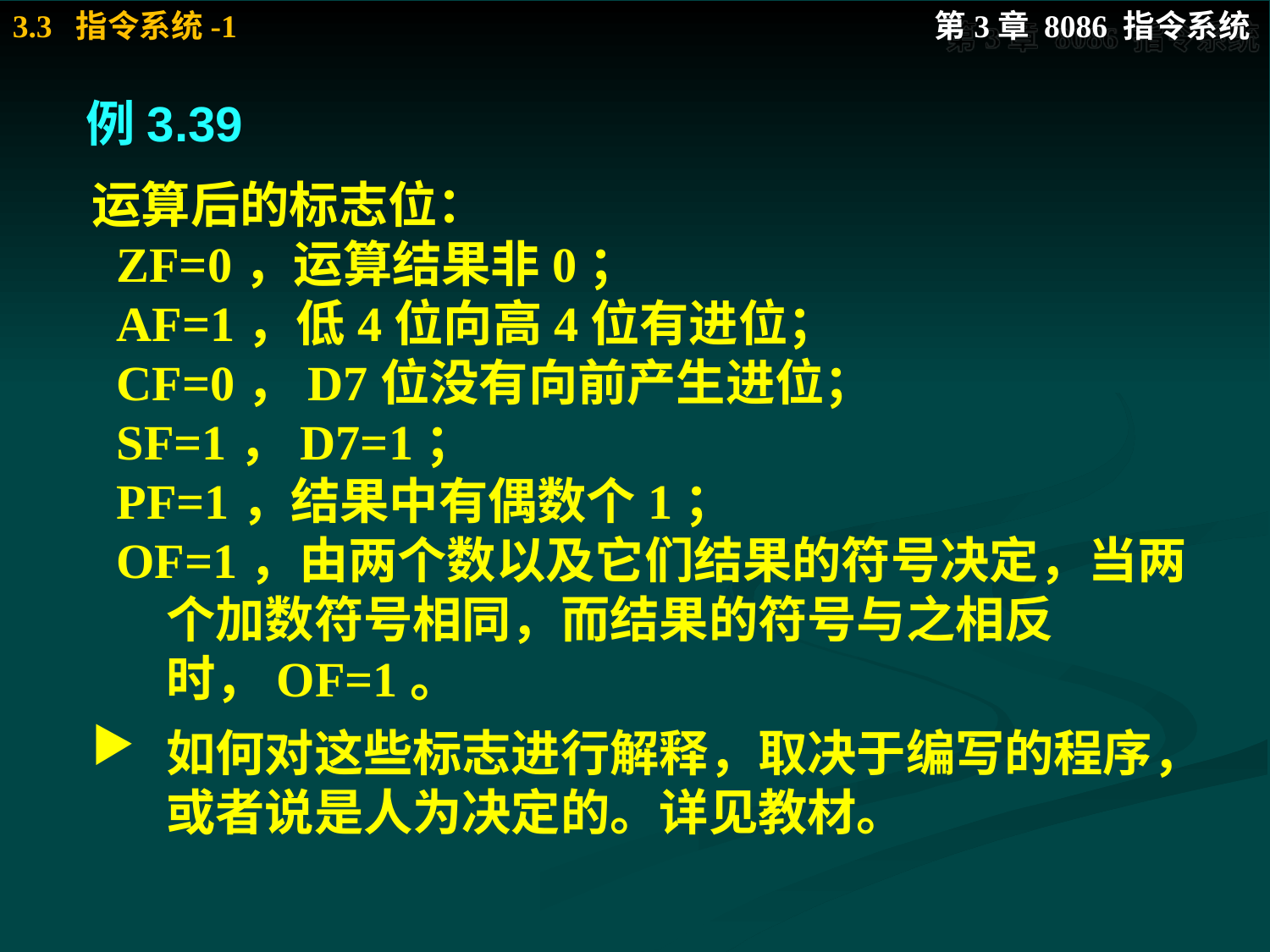

# 例3.39
运算后的标志位：
  ZF=0，运算结果非0；
  AF=1，低4位向高4位有进位；
  CF=0，D7位没有向前产生进位；
  SF=1，D7=1；
  PF=1，结果中有偶数个1；
  OF=1，由两个数以及它们结果的符号决定，当两个加数符号相同，而结果的符号与之相反时，OF=1。
如何对这些标志进行解释，取决于编写的程序，或者说是人为决定的。详见教材。